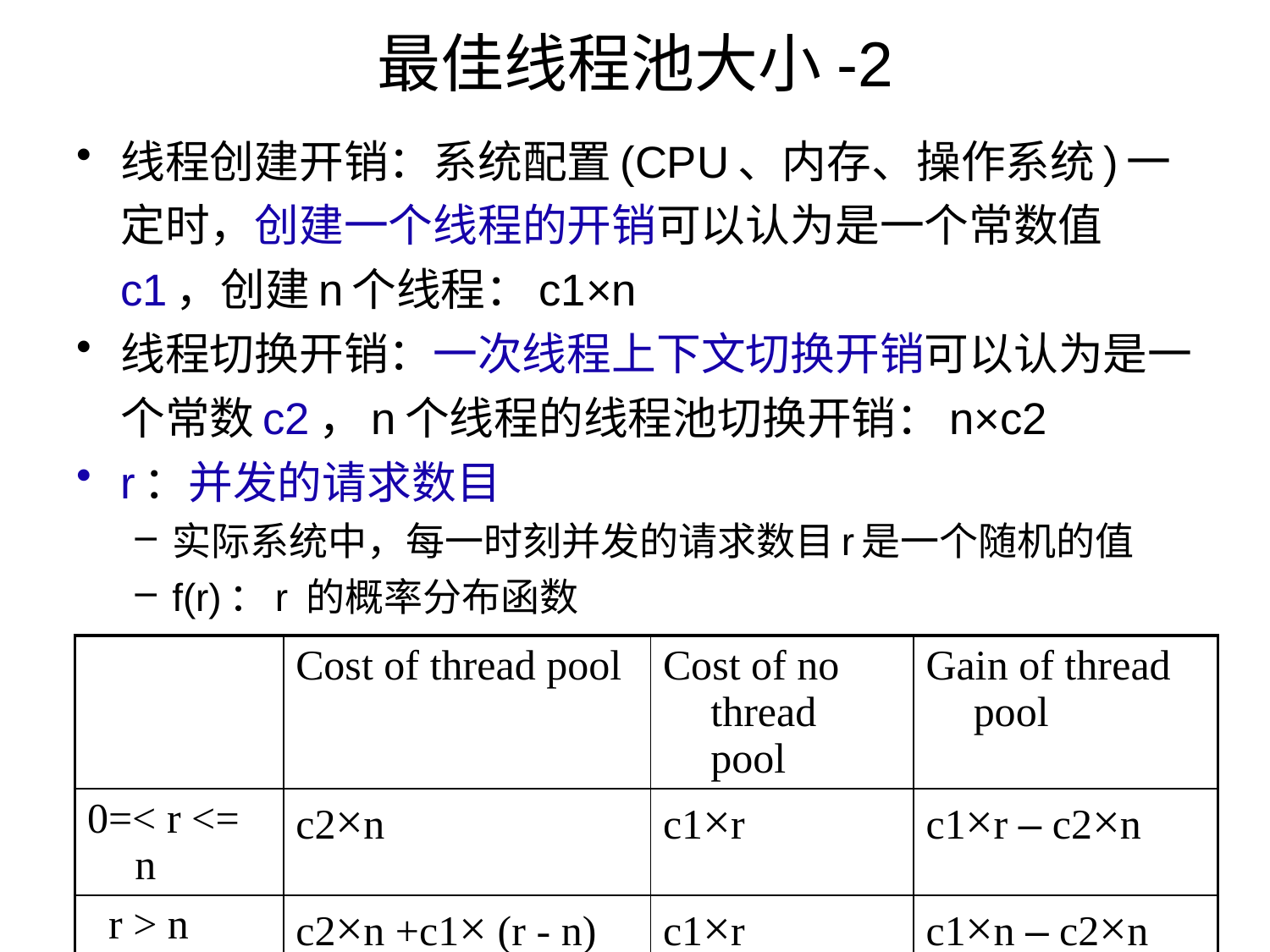

# 最佳线程池大小-2
线程创建开销：系统配置(CPU、内存、操作系统)一定时，创建一个线程的开销可以认为是一个常数值c1，创建n个线程：c1×n
线程切换开销：一次线程上下文切换开销可以认为是一个常数c2，n个线程的线程池切换开销：n×c2
r：并发的请求数目
实际系统中，每一时刻并发的请求数目r是一个随机的值
f(r)：r 的概率分布函数
|  | Cost of thread pool | Cost of no thread pool | Gain of thread pool |
| --- | --- | --- | --- |
| 0=< r <= n | c2×n | c1×r | c1×r – c2×n |
| r > n | c2×n +c1× (r - n) | c1×r | c1×n – c2×n |